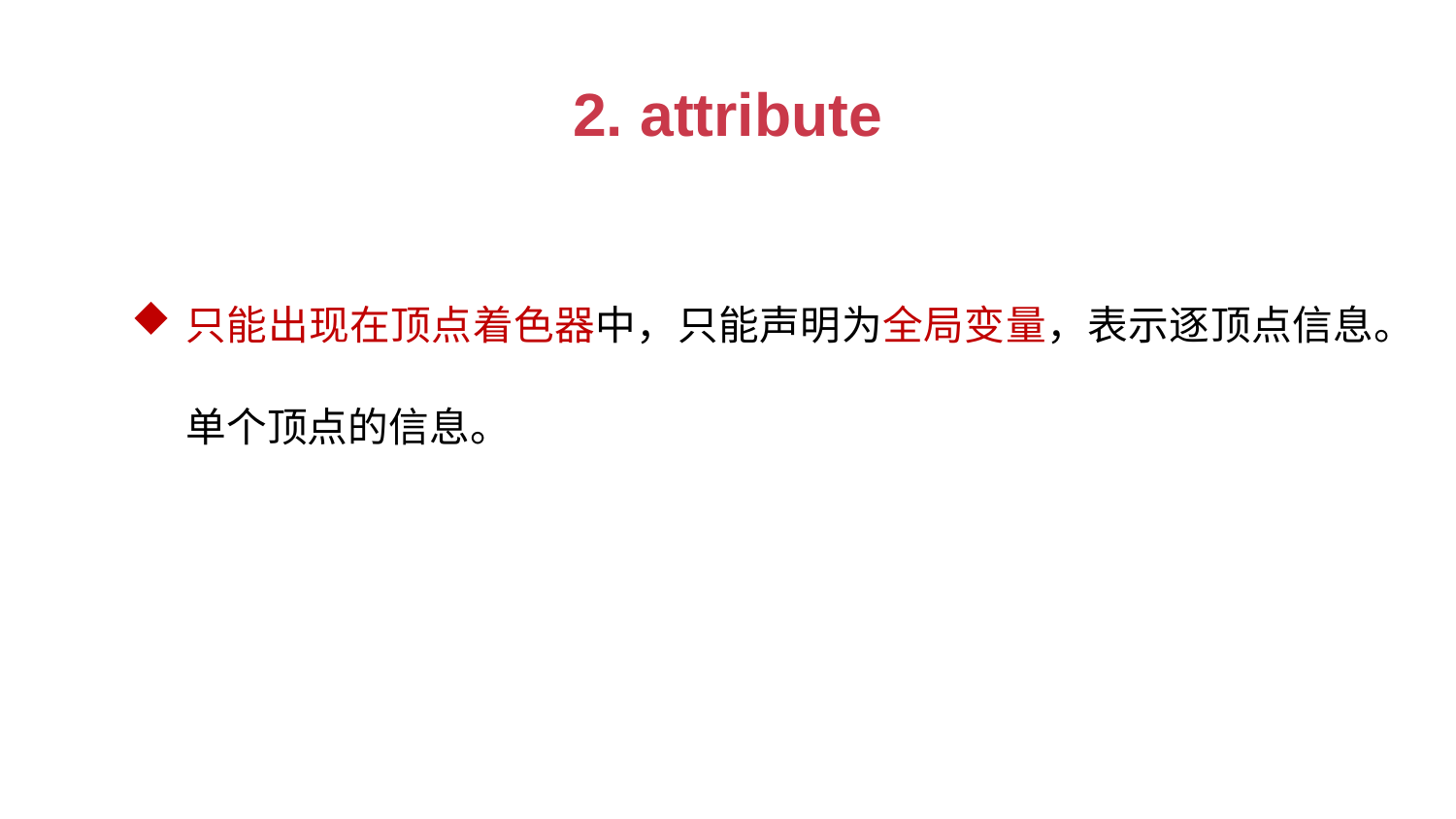

2. attribute
只能出现在顶点着色器中，只能声明为全局变量，表示逐顶点信息。单个顶点的信息。